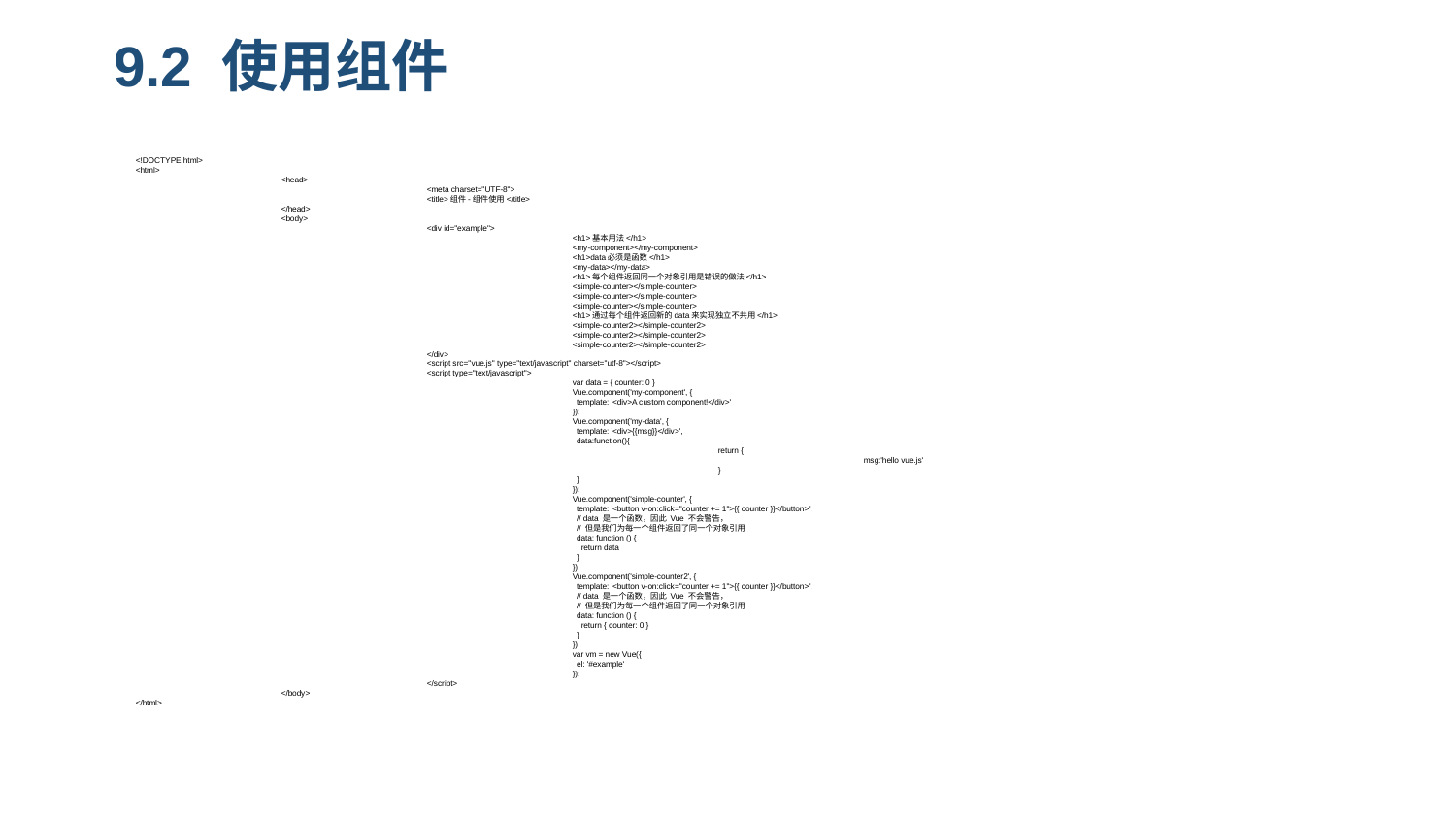

# 9.2 使用组件
<!DOCTYPE html>
<html>
	<head>
		<meta charset="UTF-8">
		<title>组件-组件使用</title>
	</head>
	<body>
		<div id="example">
			<h1>基本用法</h1>
			<my-component></my-component>
			<h1>data必须是函数</h1>
			<my-data></my-data>
			<h1>每个组件返回同一个对象引用是错误的做法</h1>
			<simple-counter></simple-counter>
			<simple-counter></simple-counter>
			<simple-counter></simple-counter>
			<h1>通过每个组件返回新的data来实现独立不共用</h1>
			<simple-counter2></simple-counter2>
			<simple-counter2></simple-counter2>
			<simple-counter2></simple-counter2>
		</div>
		<script src="vue.js" type="text/javascript" charset="utf-8"></script>
		<script type="text/javascript">
			var data = { counter: 0 }
			Vue.component('my-component', {
			  template: '<div>A custom component!</div>'
			});
			Vue.component('my-data', {
			  template: '<div>{{msg}}</div>',
			  data:function(){
			  	return {
			  		msg:'hello vue.js'
			  	}
			  }
			});
			Vue.component('simple-counter', {
			  template: '<button v-on:click="counter += 1">{{ counter }}</button>',
			  // data 是一个函数，因此 Vue 不会警告，
			  // 但是我们为每一个组件返回了同一个对象引用
			  data: function () {
			    return data
			  }
			})
			Vue.component('simple-counter2', {
			  template: '<button v-on:click="counter += 1">{{ counter }}</button>',
			  // data 是一个函数，因此 Vue 不会警告，
			  // 但是我们为每一个组件返回了同一个对象引用
			  data: function () {
			    return { counter: 0 }
			  }
			})
			var vm = new Vue({
			  el: '#example'
			});
		</script>
	</body>
</html>
80